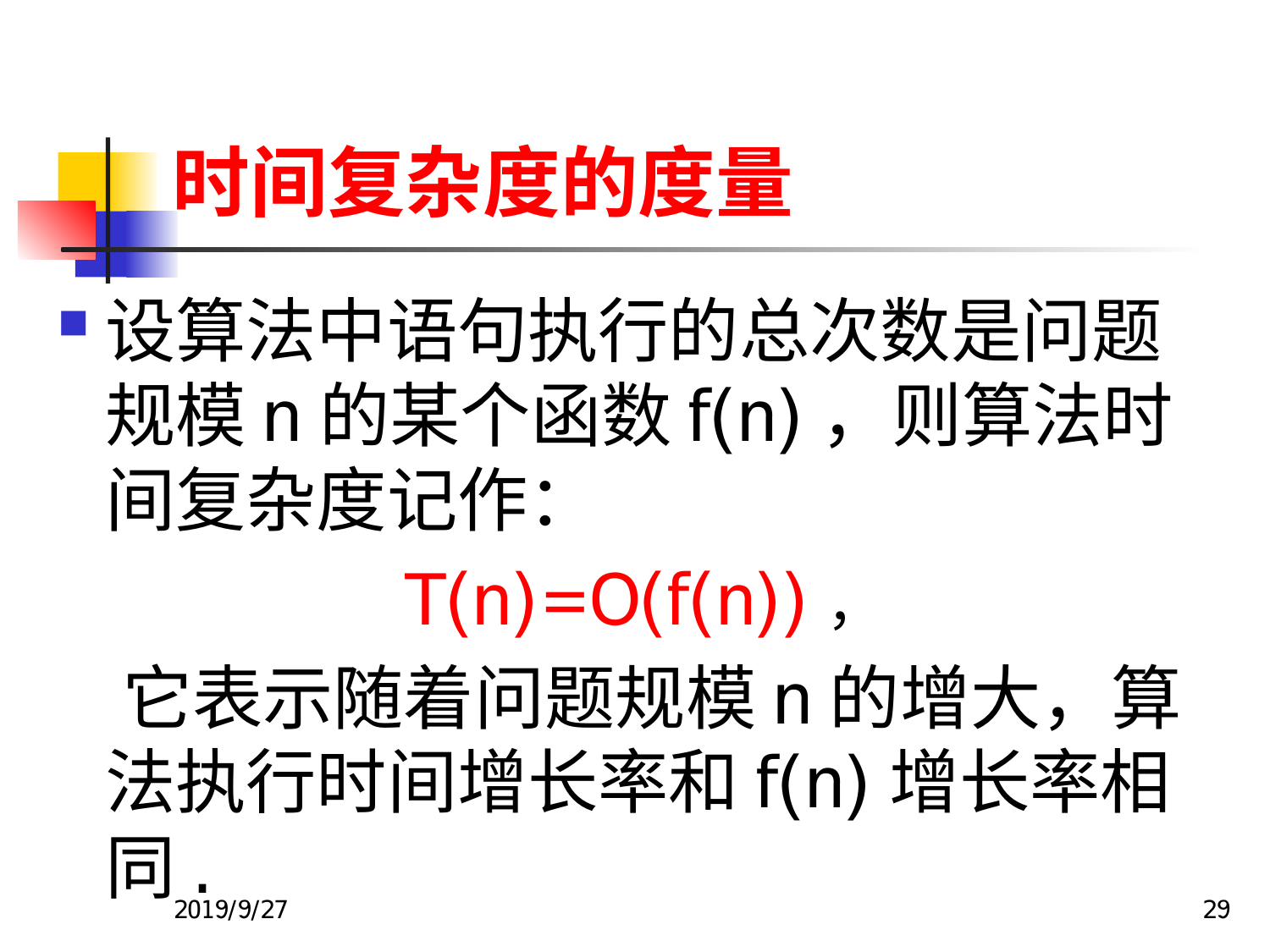

# 时间复杂度的度量
设算法中语句执行的总次数是问题规模n的某个函数f(n)，则算法时间复杂度记作：
T(n)=O(f(n))，
    它表示随着问题规模n的增大，算法执行时间增长率和f(n)增长率相同.
2019/9/27
29